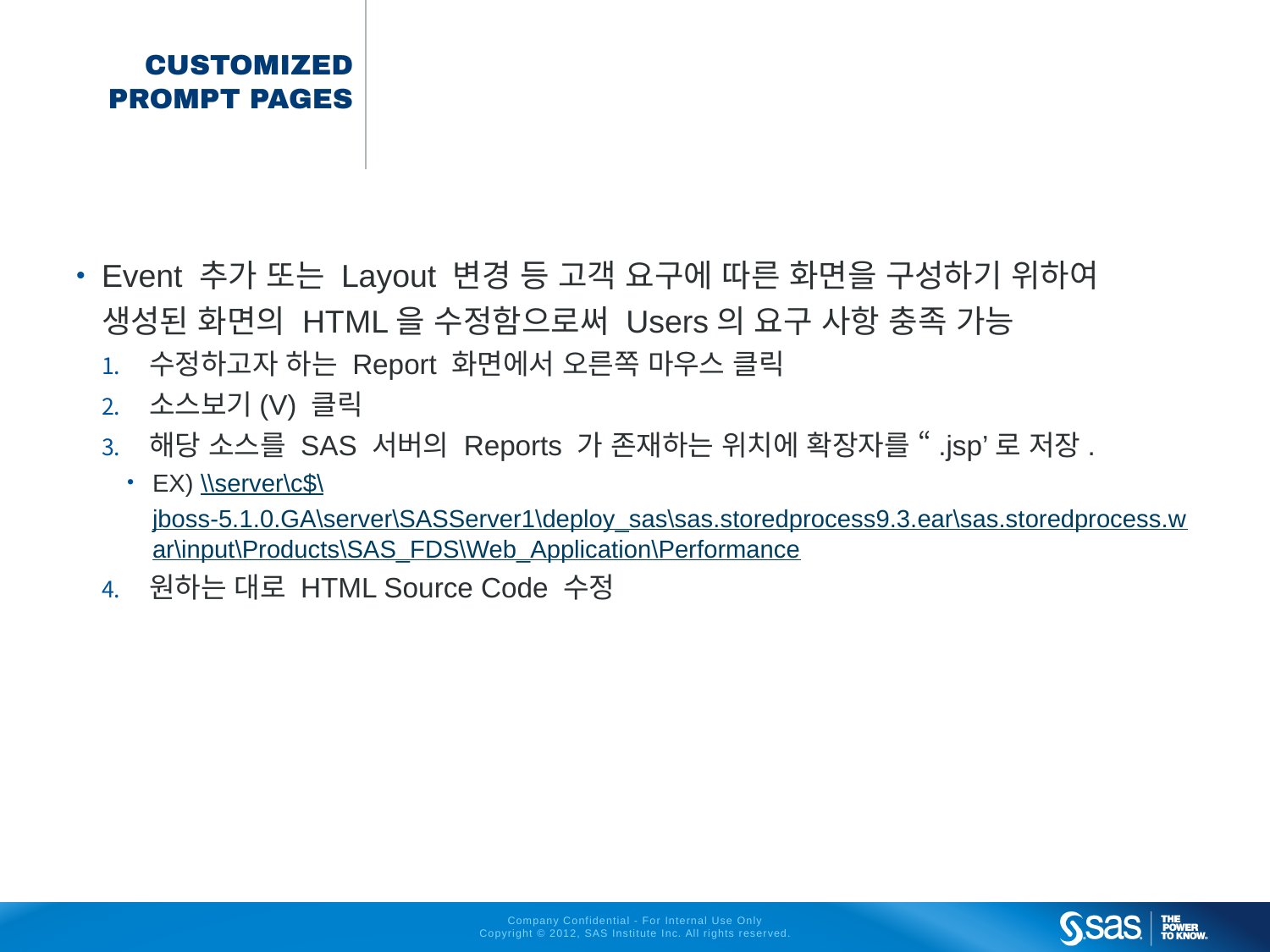

# Customized Prompt Pages

Event 추가 또는 Layout 변경 등 고객 요구에 따른 화면을 구성하기 위하여 생성된 화면의 HTML을 수정함으로써 Users의 요구 사항 충족 가능
수정하고자 하는 Report 화면에서 오른쪽 마우스 클릭
소스보기(V) 클릭
해당 소스를 SAS 서버의 Reports 가 존재하는 위치에 확장자를 “.jsp’로 저장.
EX) \\server\c$\jboss-5.1.0.GA\server\SASServer1\deploy_sas\sas.storedprocess9.3.ear\sas.storedprocess.war\input\Products\SAS_FDS\Web_Application\Performance
원하는 대로 HTML Source Code 수정